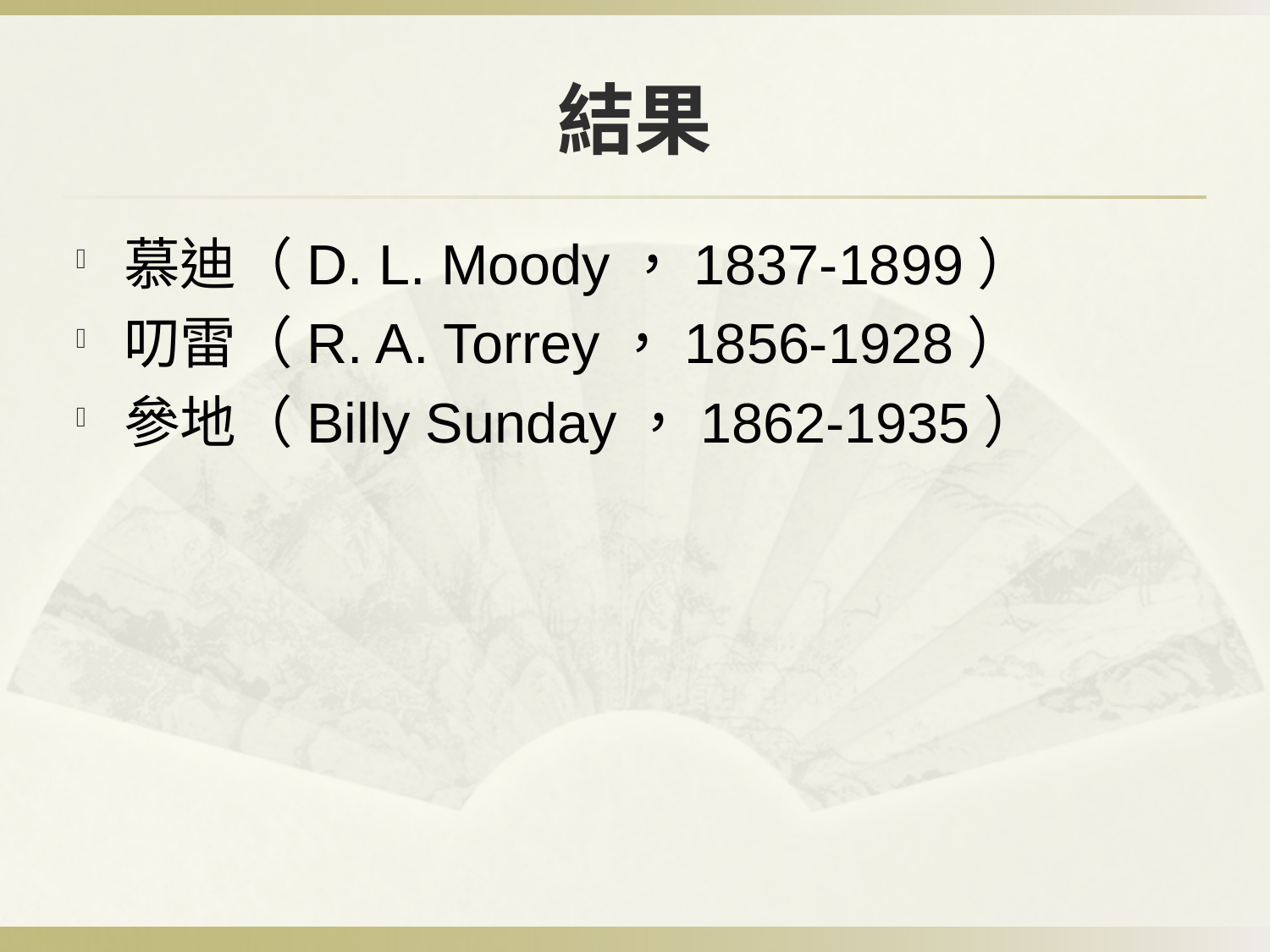

# 結果
慕迪（D. L. Moody，1837-1899）
叨雷（R. A. Torrey，1856-1928）
參地（Billy Sunday，1862-1935）